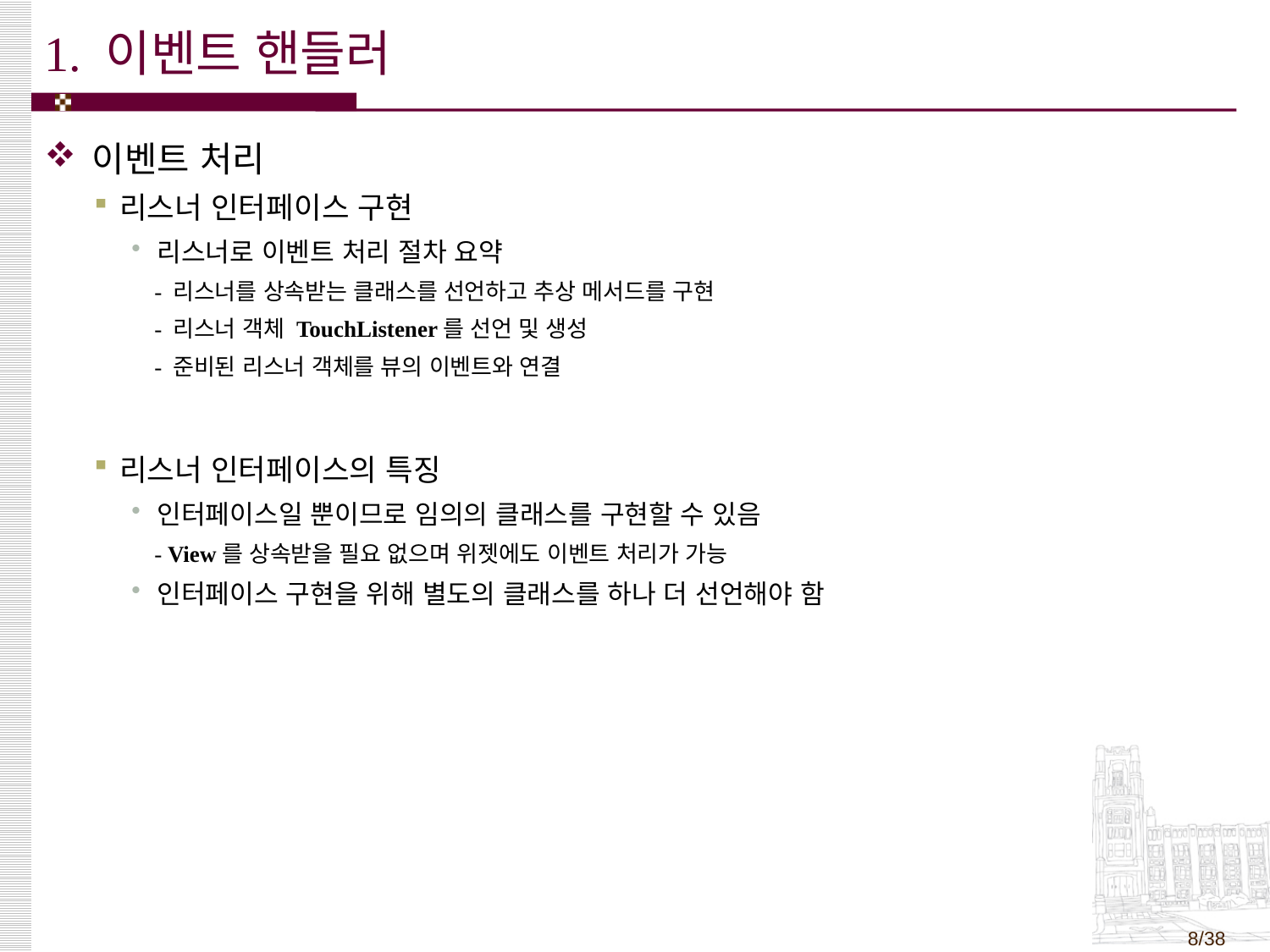

# 1. 이벤트 핸들러
이벤트 처리
리스너 인터페이스 구현
리스너로 이벤트 처리 절차 요약
    - 리스너를 상속받는 클래스를 선언하고 추상 메서드를 구현
    - 리스너 객체 TouchListener를 선언 및 생성
    - 준비된 리스너 객체를 뷰의 이벤트와 연결

리스너 인터페이스의 특징
인터페이스일 뿐이므로 임의의 클래스를 구현할 수 있음
    - View를 상속받을 필요 없으며 위젯에도 이벤트 처리가 가능
인터페이스 구현을 위해 별도의 클래스를 하나 더 선언해야 함